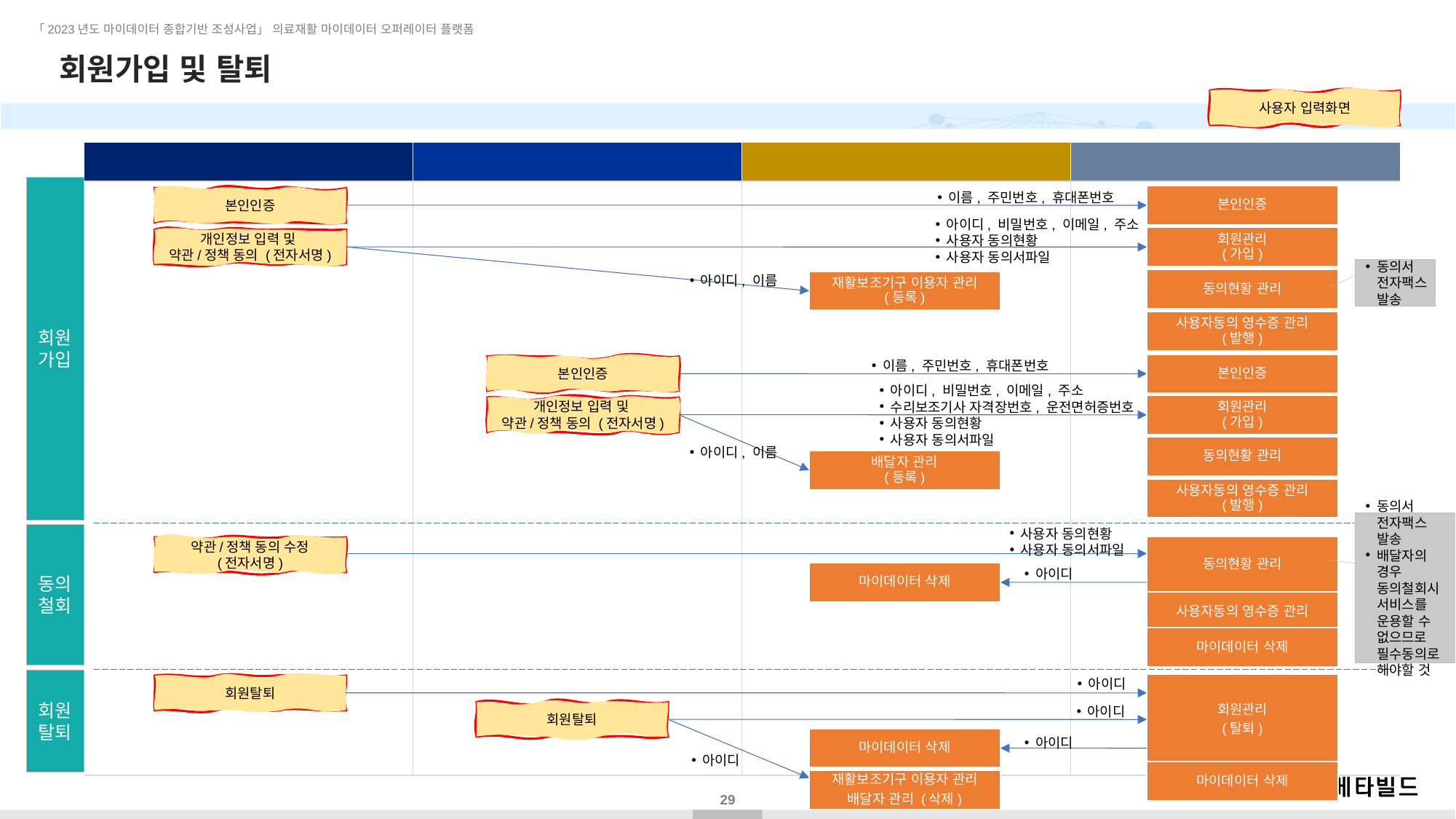

# 회원가입 및 탈퇴
사용자 입력화면
| 재활보조기구 이용자 APP | 배달자 APP | 서비스웹 | 오퍼레이터 플랫폼 |
| --- | --- | --- | --- |
|  |  |  |  |
회원
가입
이름, 주민번호, 휴대폰번호

본인인증
본인인증
아이디, 비밀번호, 이메일, 주소
사용자 동의현황
사용자 동의서파일

회원관리
(가입)
개인정보 입력 및
약관/정책 동의 (전자서명)
동의서
전자팩스
발송
아이디, 이름

동의현황 관리

재활보조기구 이용자 관리
(등록)

사용자동의 영수증 관리
(발행)
이름, 주민번호, 휴대폰번호

본인인증
본인인증
아이디, 비밀번호, 이메일, 주소
수리보조기사 자격장번호, 운전면허증번호
사용자 동의현황
사용자 동의서파일

회원관리
(가입)
개인정보 입력 및
약관/정책 동의 (전자서명)

동의현황 관리
아이디, 이름

배달자 관리
(등록)

사용자동의 영수증 관리
(발행)
동의서
전자팩스
발송
배달자의 경우 동의철회시 서비스를 운용할 수 없으므로 필수동의로 해야할 것
사용자 동의현황
사용자 동의서파일
동의
철회

동의현황 관리
약관/정책 동의 수정
(전자서명)
아이디

마이데이터 삭제

사용자동의 영수증 관리

마이데이터 삭제
회원
탈퇴
아이디

회원관리
(탈퇴)
회원탈퇴
아이디
회원탈퇴

마이데이터 삭제
아이디
아이디

마이데이터 삭제

재활보조기구 이용자 관리
배달자 관리 (삭제)